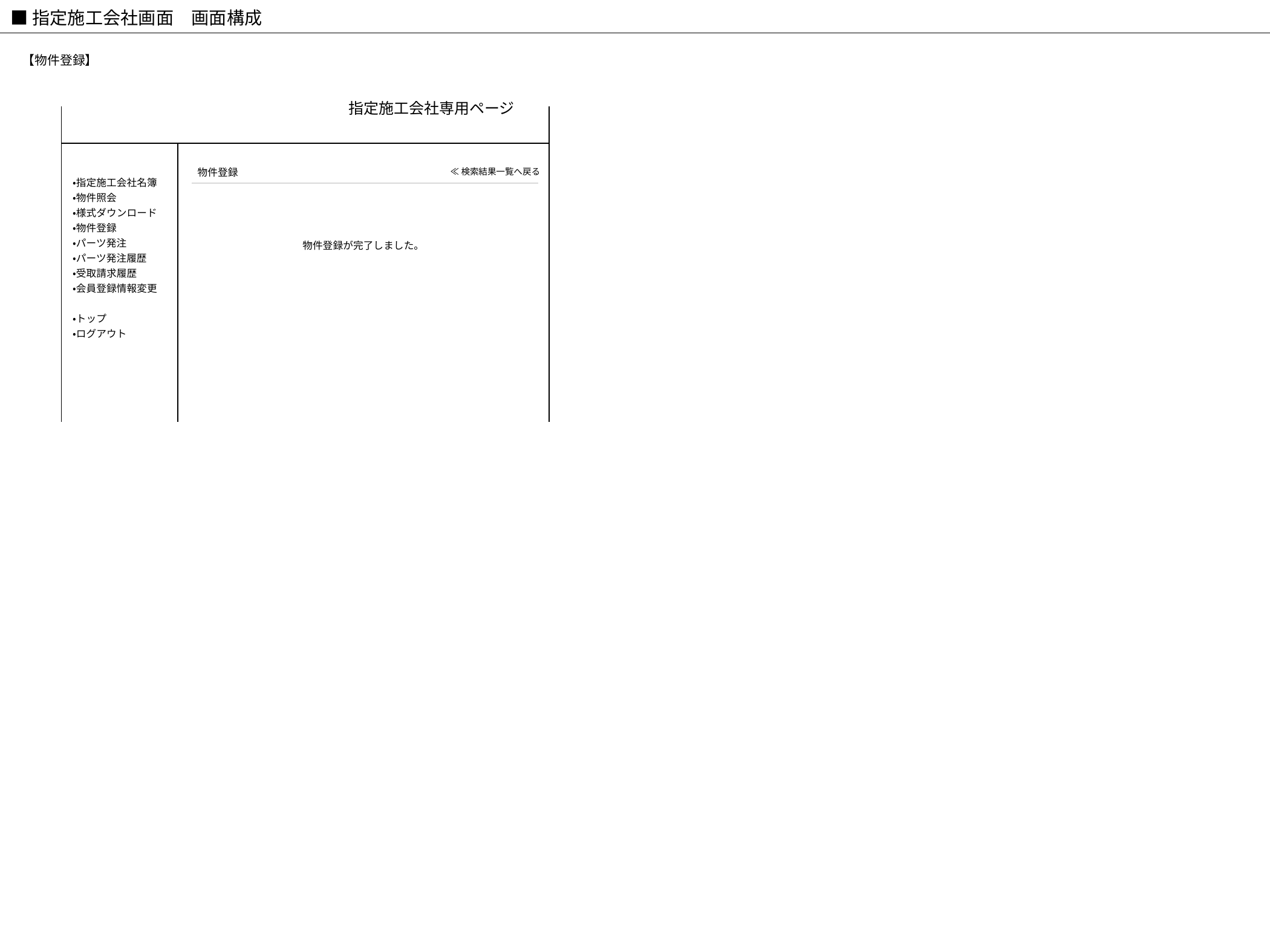

■指定施工会社画面　画面構成
【物件登録】
指定施工会社専用ページ
物件登録
≪検索結果一覧へ戻る
・指定施工会社名簿
・物件照会
・様式ダウンロード
・物件登録
・パーツ発注
・パーツ発注履歴
・受取請求履歴
・会員登録情報変更

・トップ
・ログアウト
物件登録が完了しました。